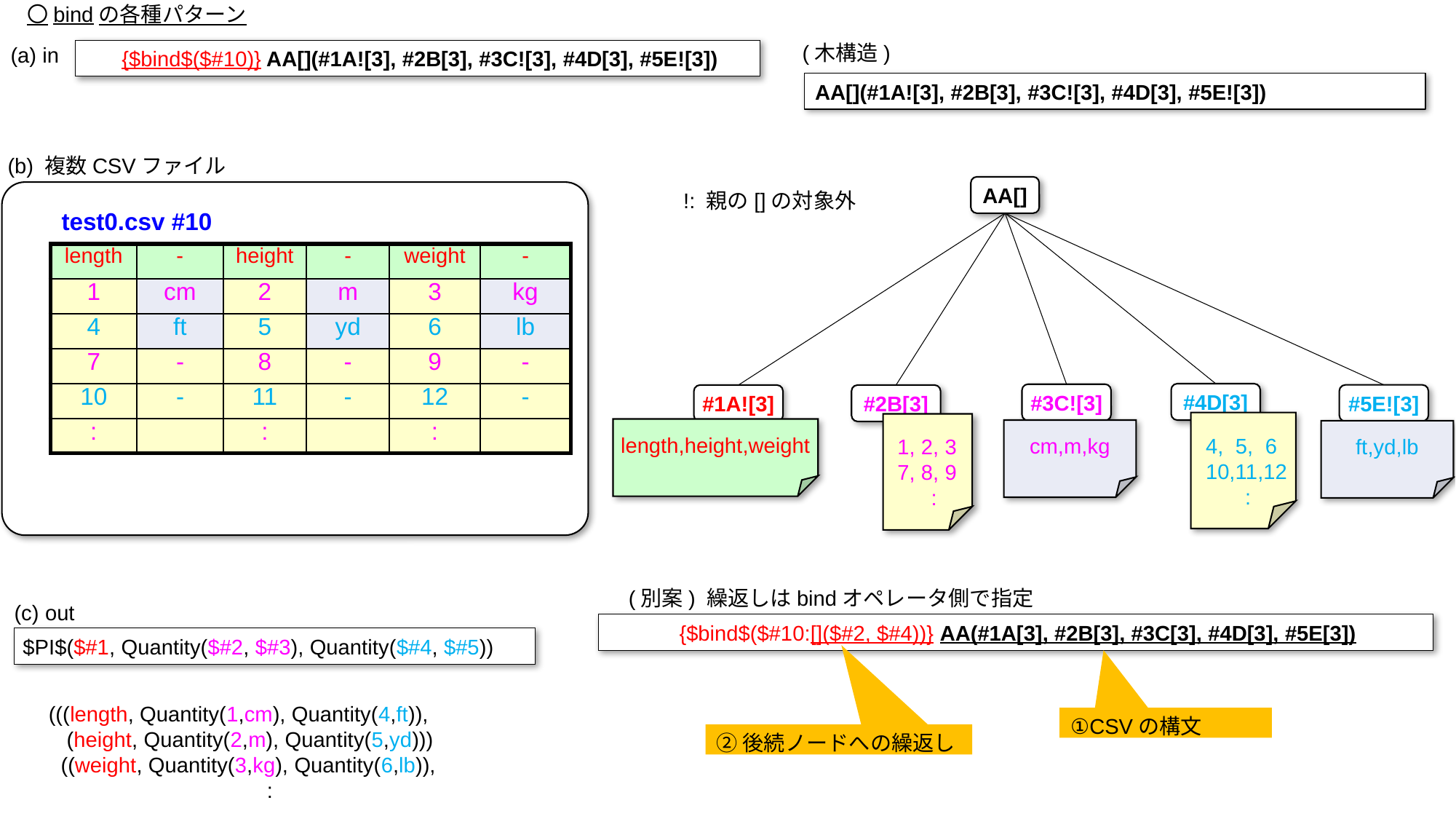

〇bindの各種パターン
(木構造)
(a) in
{$bind$($#10)} AA[](#1A![3], #2B[3], #3C![3], #4D[3], #5E![3])
AA[](#1A![3], #2B[3], #3C![3], #4D[3], #5E![3])
(b) 複数CSVファイル
AA[]

!: 親の[]の対象外
| test0.csv #10 |  |  |  |  |  |
| --- | --- | --- | --- | --- | --- |
| length | - | height | - | weight | - |
| 1 | cm | 2 | m | 3 | kg |
| 4 | ft | 5 | yd | 6 | lb |
| 7 | - | 8 | - | 9 | - |
| 10 | - | 11 | - | 12 | - |
| : |  | : |  | : |  |
#4D[3]
#3C![3]
#5E![3]
#1A![3]
#2B[3]

length,height,weight

cm,m,kg

ft,yd,lb

4,  5,  6
10,11,12
:

1, 2, 3
7, 8, 9
:

(別案) 繰返しはbindオペレータ側で指定
(c) out
{$bind$($#10:[]($#2, $#4))} AA(#1A[3], #2B[3], #3C[3], #4D[3], #5E[3])
$PI$($#1, Quantity($#2, $#3), Quantity($#4, $#5))
(((length, Quantity(1,cm), Quantity(4,ft)),
   (height, Quantity(2,m), Quantity(5,yd)))
  ((weight, Quantity(3,kg), Quantity(6,lb)),
		:
①CSVの構文
②後続ノードへの繰返し